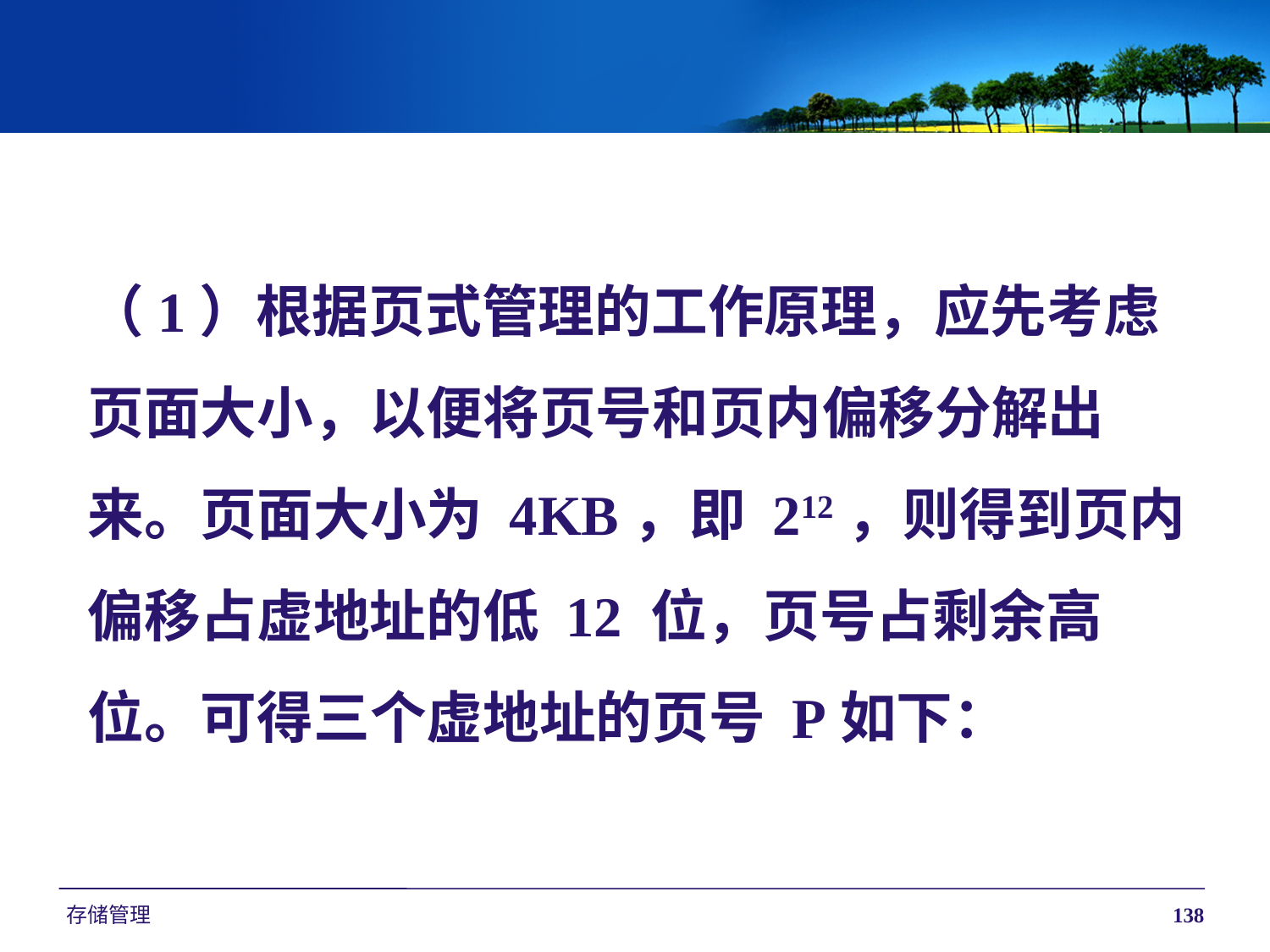

（1）根据页式管理的工作原理，应先考虑页面大小，以便将页号和页内偏移分解出来。页面大小为 4KB，即 212，则得到页内偏移占虚地址的低 12 位，页号占剩余高位。可得三个虚地址的页号 P如下：
存储管理
138